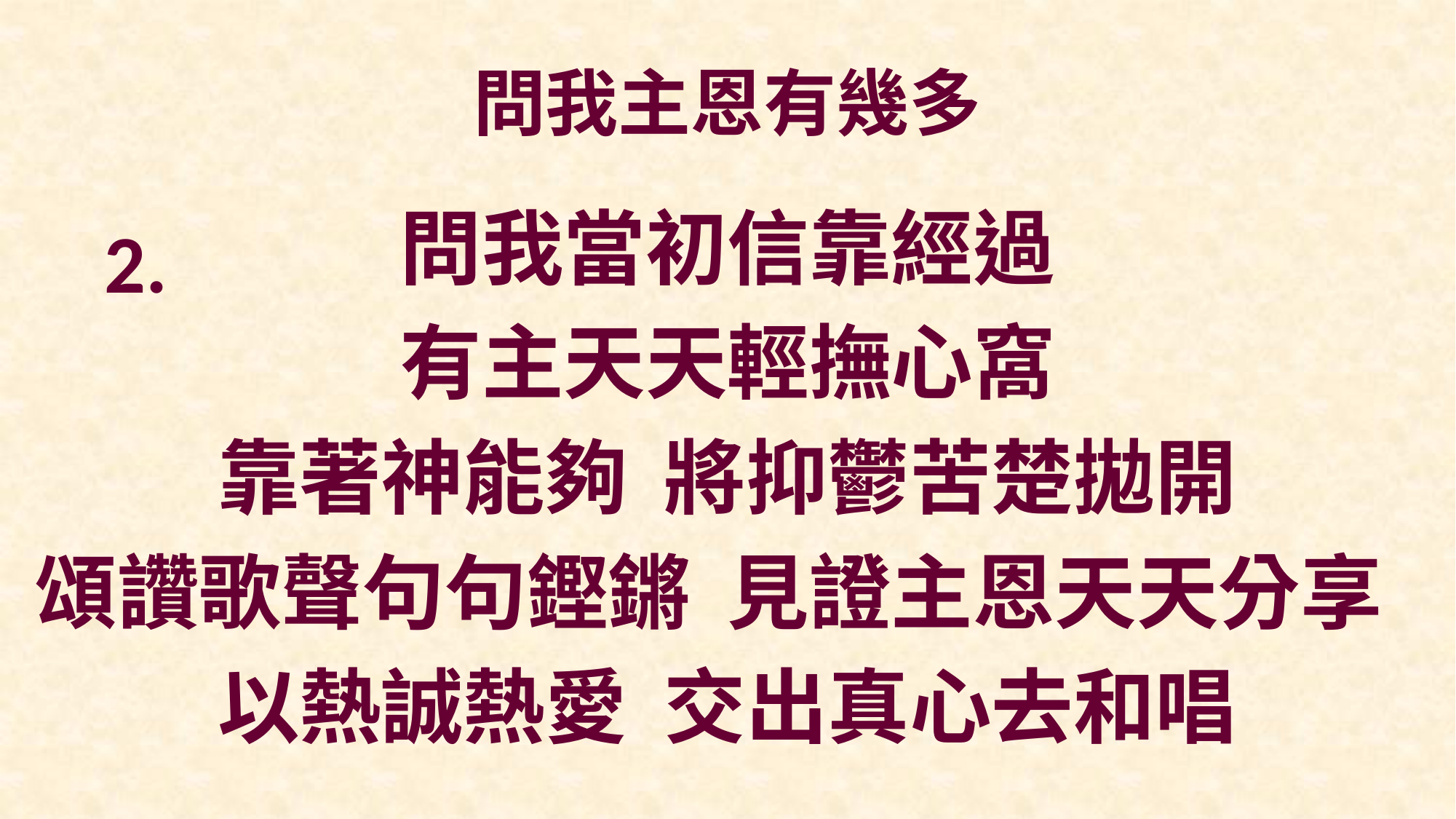

# 問我主恩有幾多
問我當初信靠經過
有主天天輕撫心窩
靠著神能夠  將抑鬱苦楚拋開
頌讚歌聲句句鏗鏘  見證主恩天天分享
以熱誠熱愛  交出真心去和唱
2.